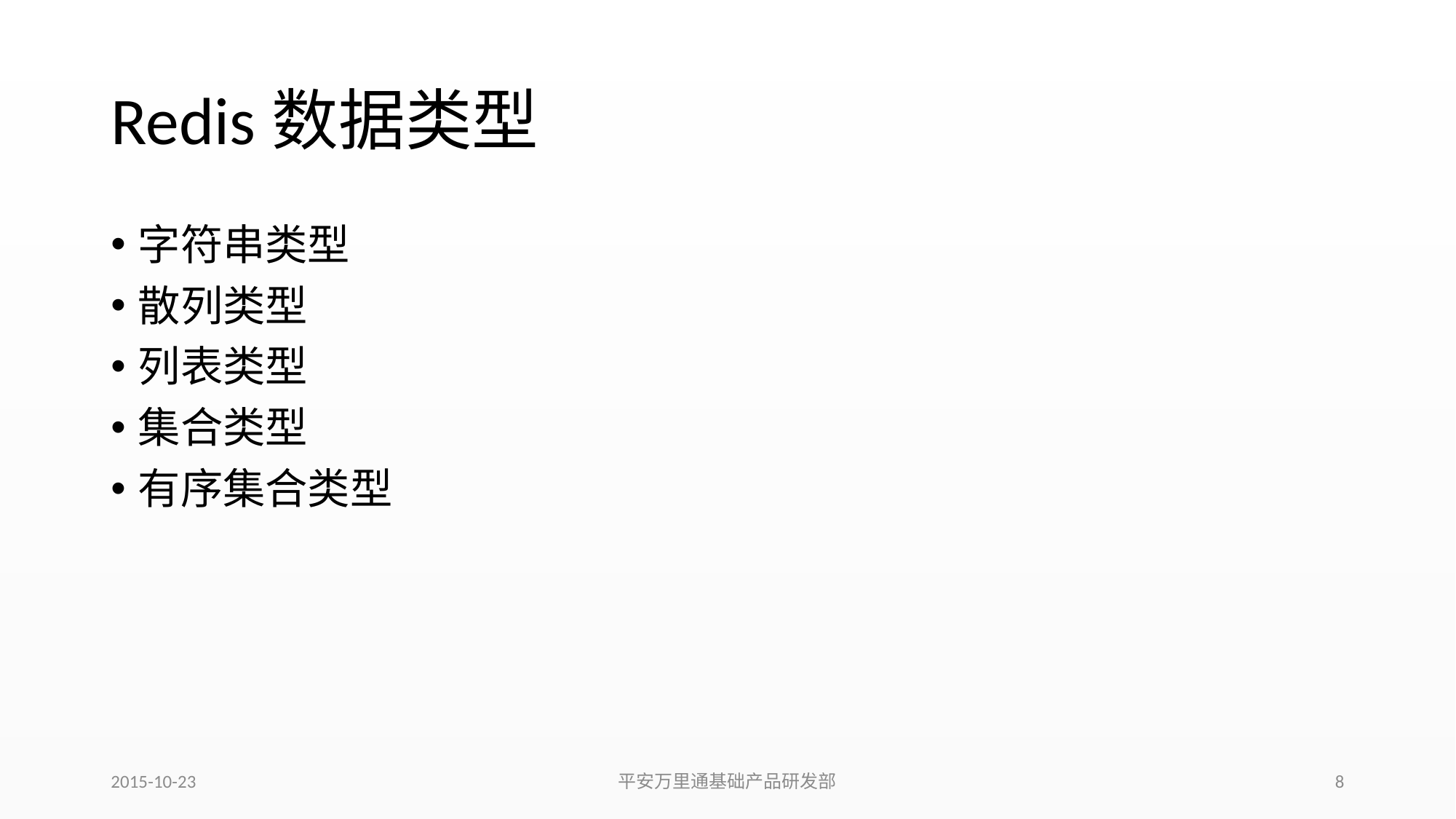

# Redis数据类型
字符串类型
散列类型
列表类型
集合类型
有序集合类型
2015-10-23
平安万里通基础产品研发部
8